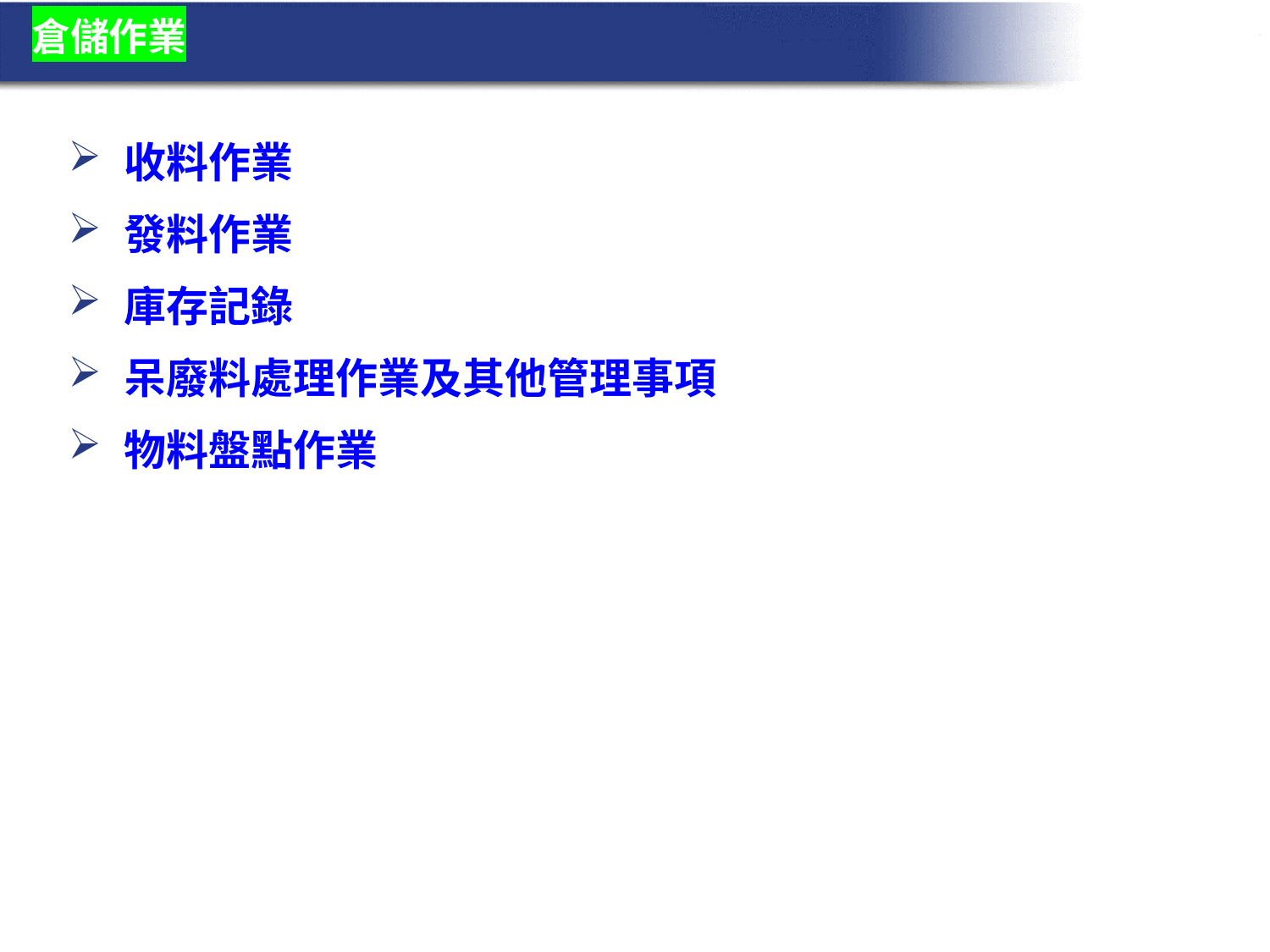

# 倉儲作業
收料作業
發料作業
庫存記錄
呆廢料處理作業及其他管理事項
物料盤點作業